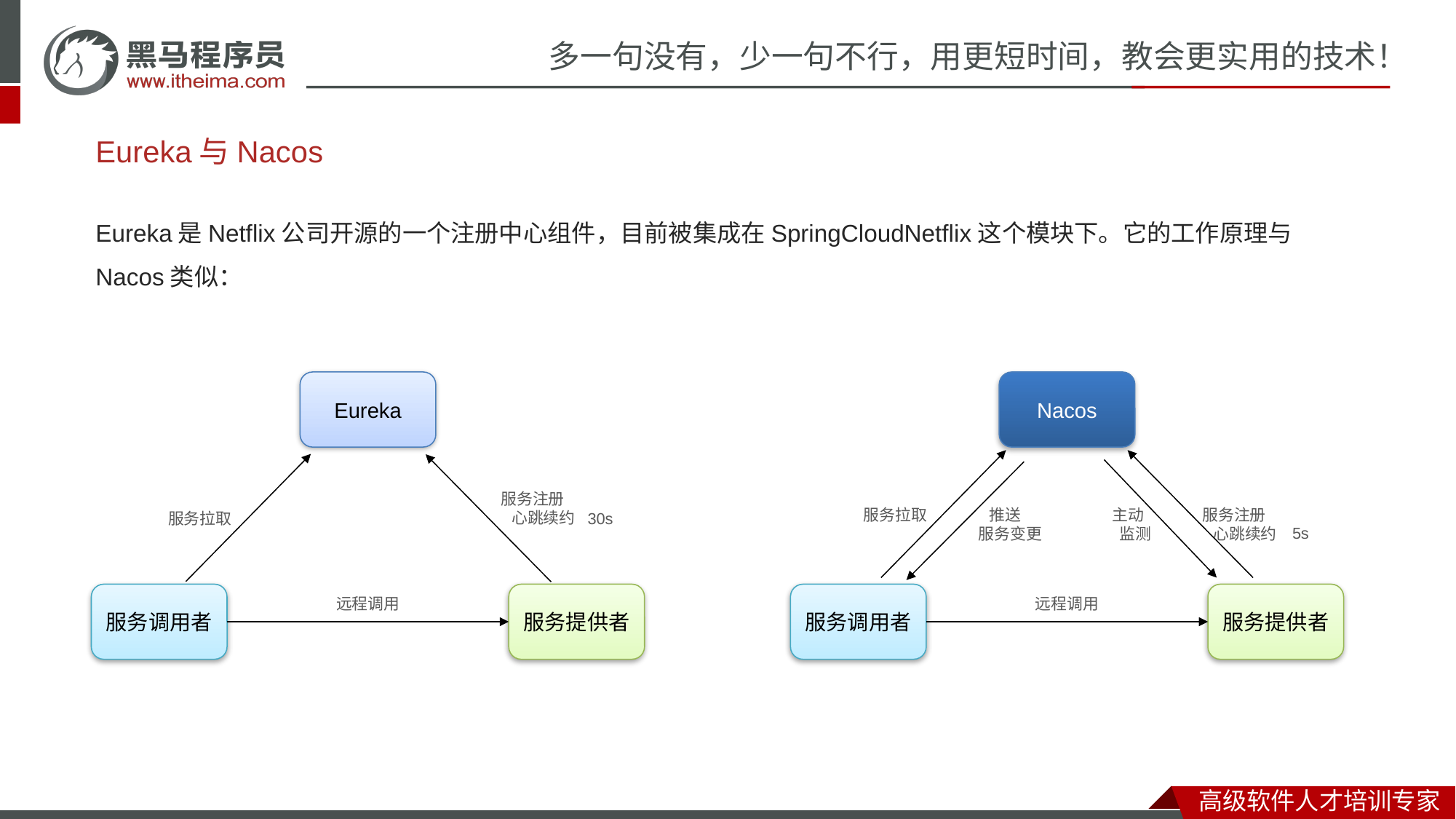

# Eureka与Nacos
Eureka是Netflix公司开源的一个注册中心组件，目前被集成在SpringCloudNetflix这个模块下。它的工作原理与Nacos类似：
Eureka
Nacos
服务注册
  心跳续约
服务拉取
  推送
服务变更
主动
 监测
服务注册
  心跳续约
30s
服务拉取
5s
服务调用者
服务提供者
服务调用者
服务提供者
远程调用
远程调用